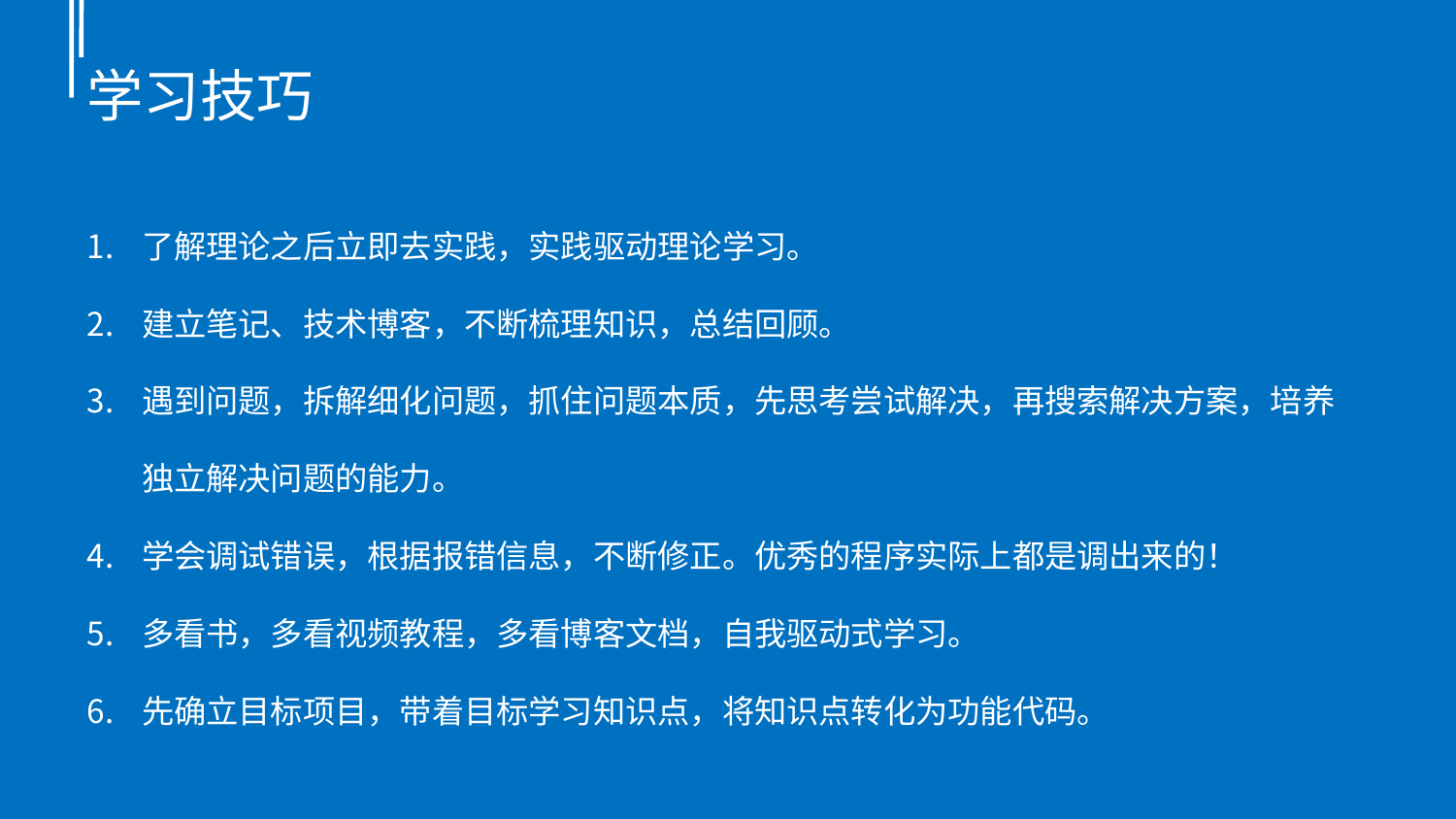

# 学习技巧
了解理论之后立即去实践，实践驱动理论学习。
建立笔记、技术博客，不断梳理知识，总结回顾。
遇到问题，拆解细化问题，抓住问题本质，先思考尝试解决，再搜索解决方案，培养独立解决问题的能力。
学会调试错误，根据报错信息，不断修正。优秀的程序实际上都是调出来的！
多看书，多看视频教程，多看博客文档，自我驱动式学习。
先确立目标项目，带着目标学习知识点，将知识点转化为功能代码。